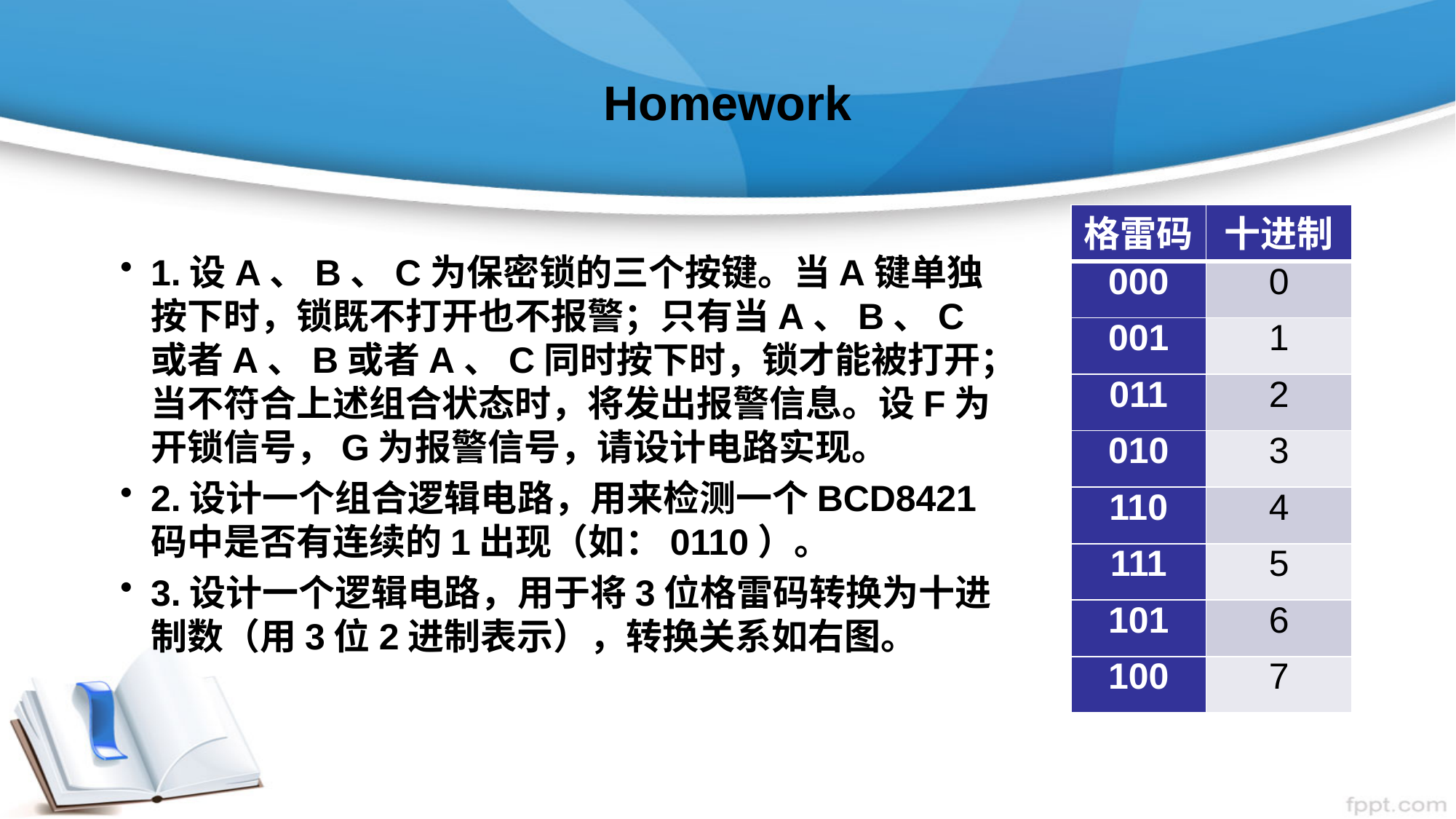

# Homework
| 格雷码 | 十进制 |
| --- | --- |
| 000 | 0 |
| 001 | 1 |
| 011 | 2 |
| 010 | 3 |
| 110 | 4 |
| 111 | 5 |
| 101 | 6 |
| 100 | 7 |
1.设A、B、C为保密锁的三个按键。当A键单独按下时，锁既不打开也不报警；只有当A、B、C或者A、B或者A、C同时按下时，锁才能被打开；当不符合上述组合状态时，将发出报警信息。设F为开锁信号，G为报警信号，请设计电路实现。
2.设计一个组合逻辑电路，用来检测一个BCD8421码中是否有连续的1出现（如：0110）。
3.设计一个逻辑电路，用于将3位格雷码转换为十进制数（用3位2进制表示），转换关系如右图。